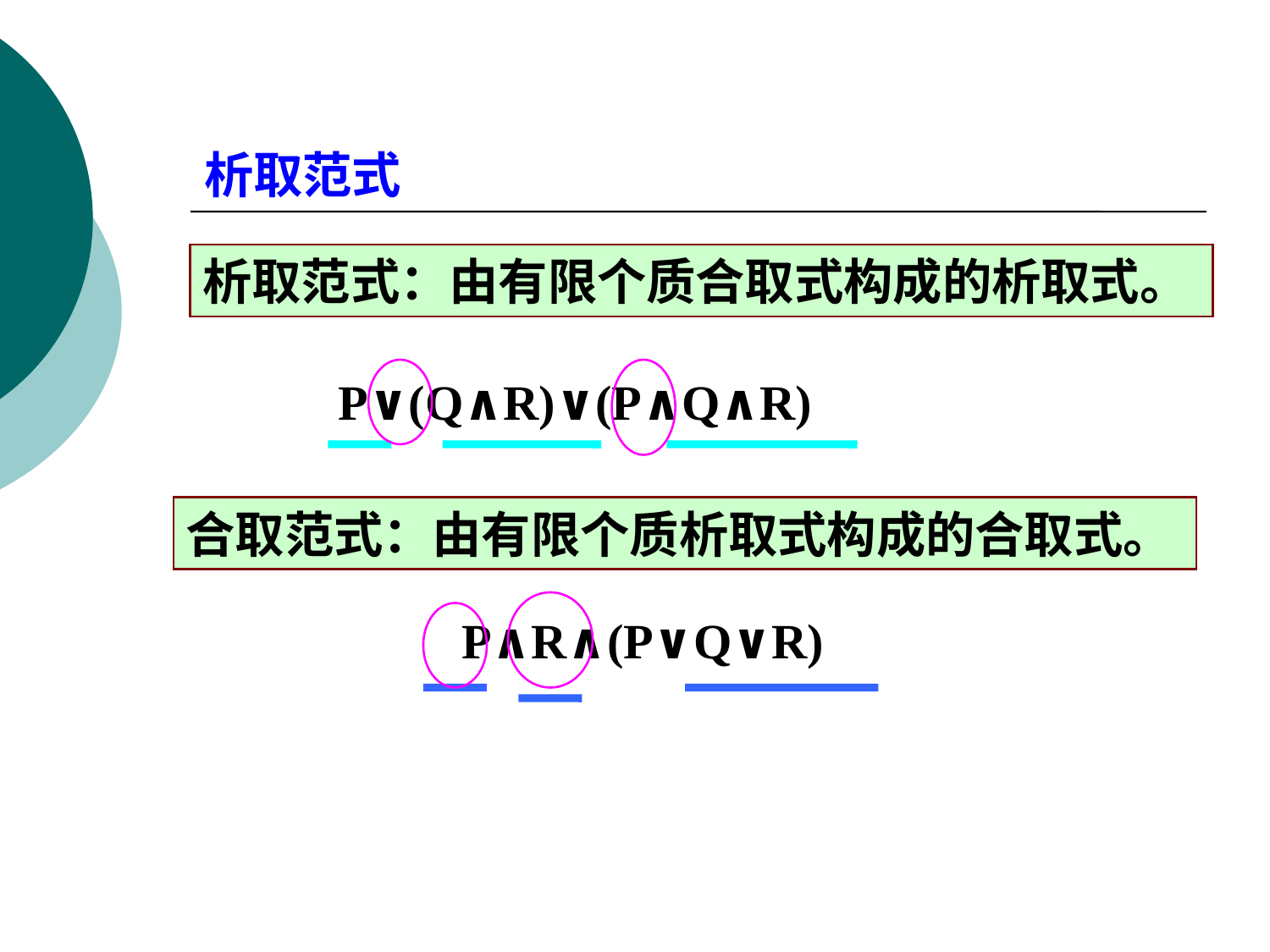

析取范式
析取范式：由有限个质合取式构成的析取式。

P∨(Q∧R)∨(P∧Q∧R)

合取范式：由有限个质析取式构成的合取式。

P∧R∧(P∨Q∨R)